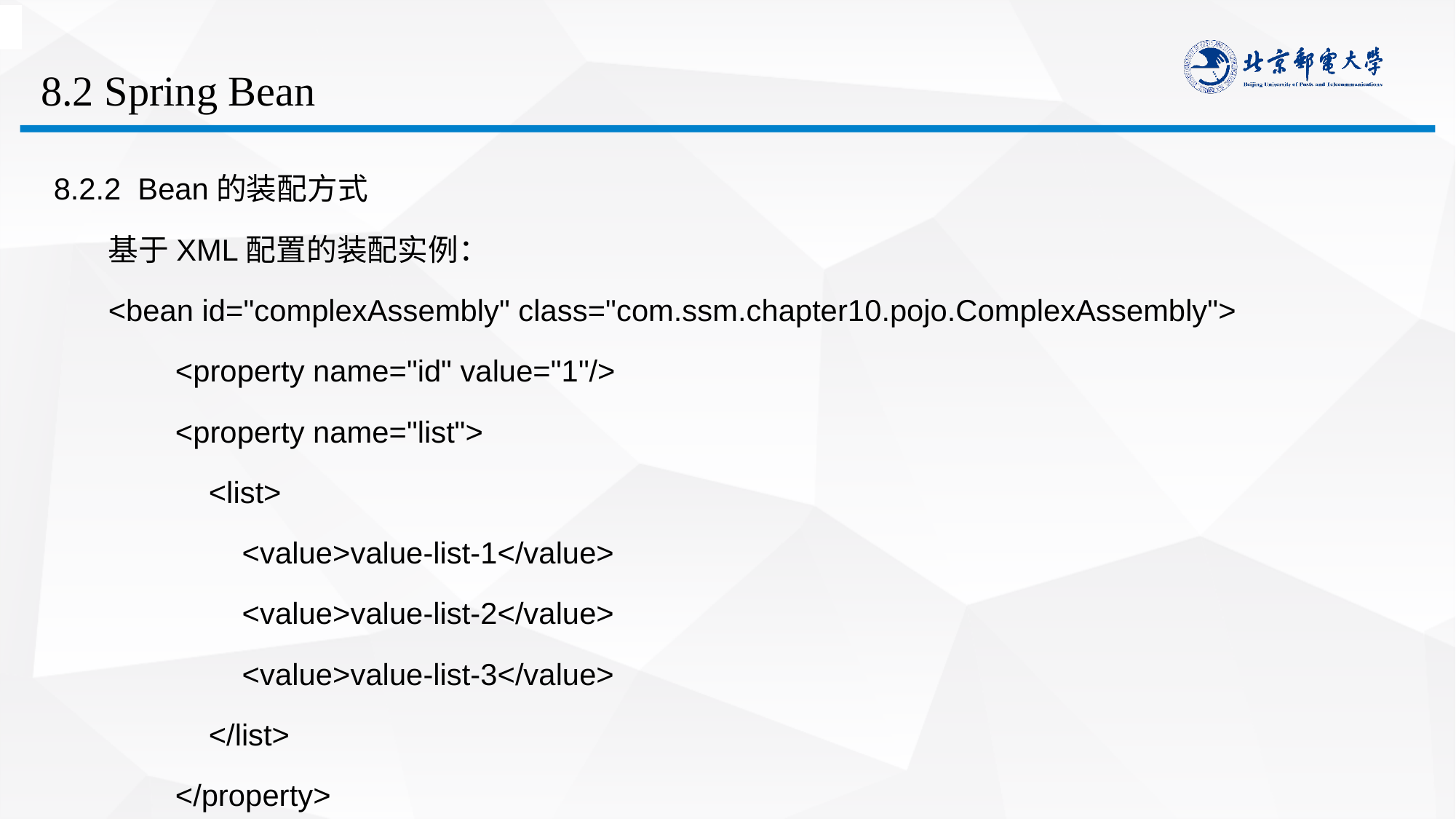

# 8.2 Spring Bean
8.2.2  Bean的装配方式
基于XML配置的装配实例：
<bean id="complexAssembly" class="com.ssm.chapter10.pojo.ComplexAssembly">
        <property name="id" value="1"/>
        <property name="list">
            <list>
                <value>value-list-1</value>
                <value>value-list-2</value>
                <value>value-list-3</value>
            </list>
        </property>